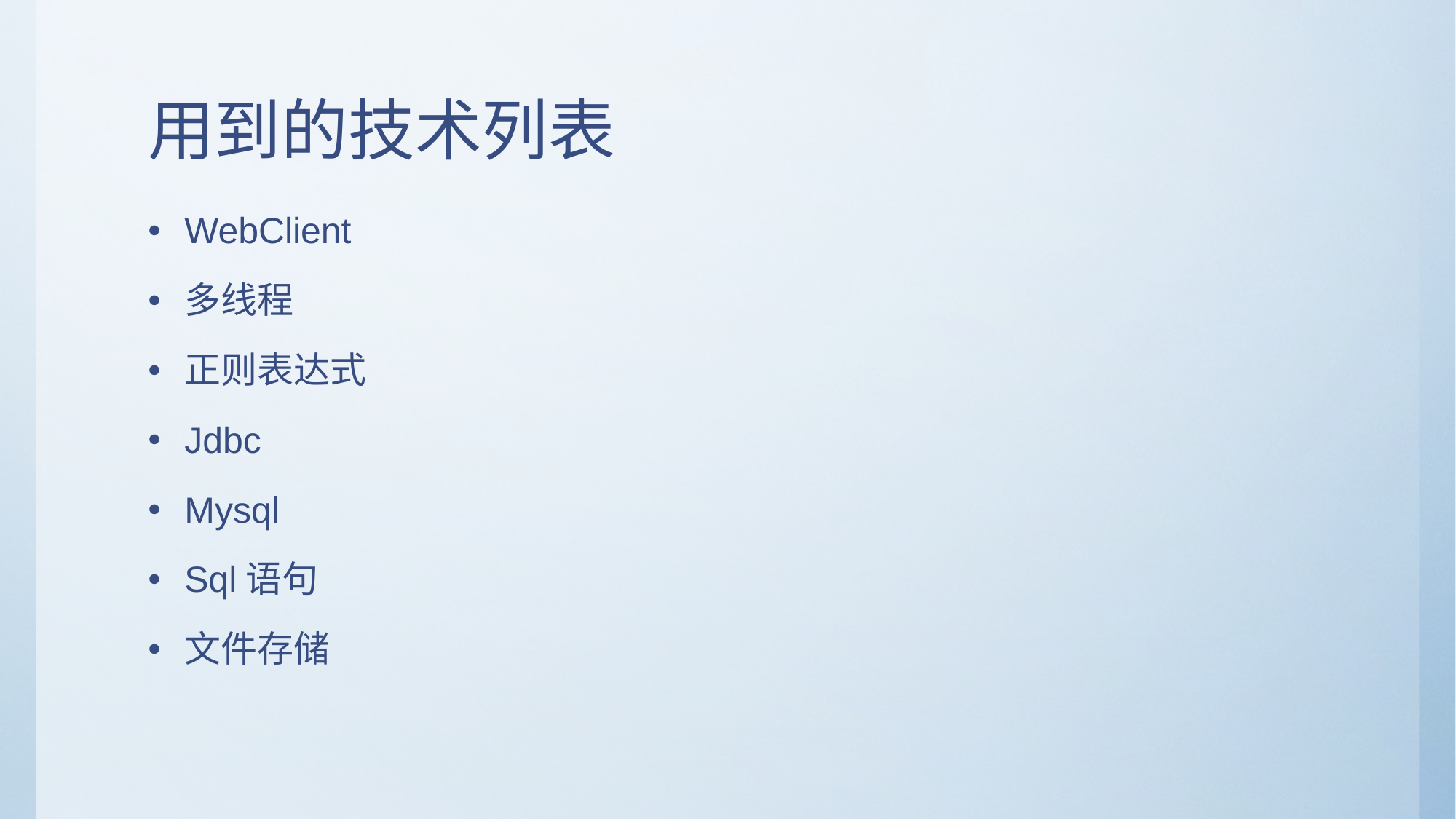

# 用到的技术列表
WebClient
多线程
正则表达式
Jdbc
Mysql
Sql语句
文件存储